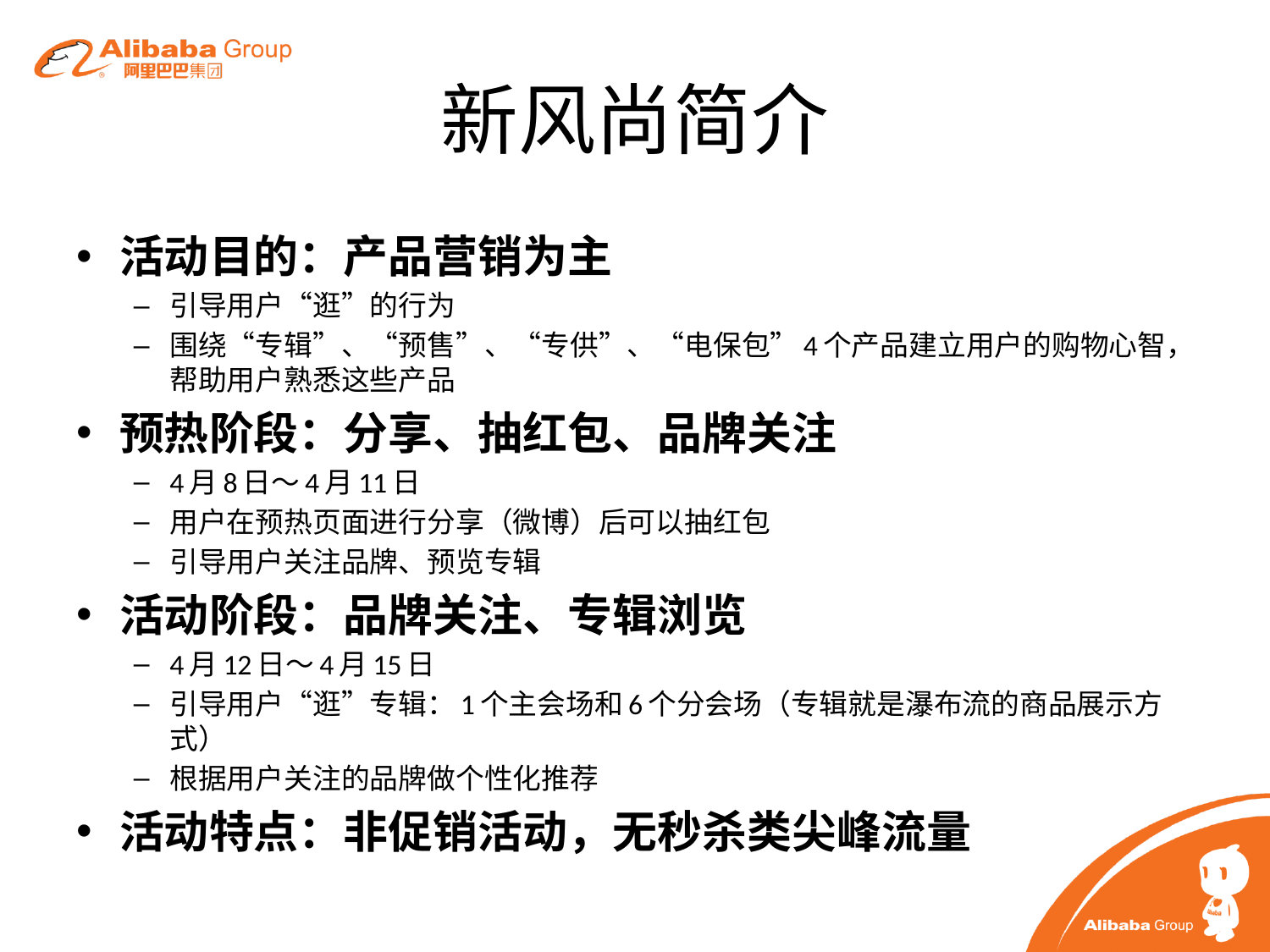

# 新风尚简介
活动目的：产品营销为主
引导用户“逛”的行为
围绕“专辑”、“预售”、“专供”、“电保包”4个产品建立用户的购物心智，帮助用户熟悉这些产品
预热阶段：分享、抽红包、品牌关注
4月8日～4月11日
用户在预热页面进行分享（微博）后可以抽红包
引导用户关注品牌、预览专辑
活动阶段：品牌关注、专辑浏览
4月12日～4月15日
引导用户“逛”专辑：1个主会场和6个分会场（专辑就是瀑布流的商品展示方式）
根据用户关注的品牌做个性化推荐
活动特点：非促销活动，无秒杀类尖峰流量